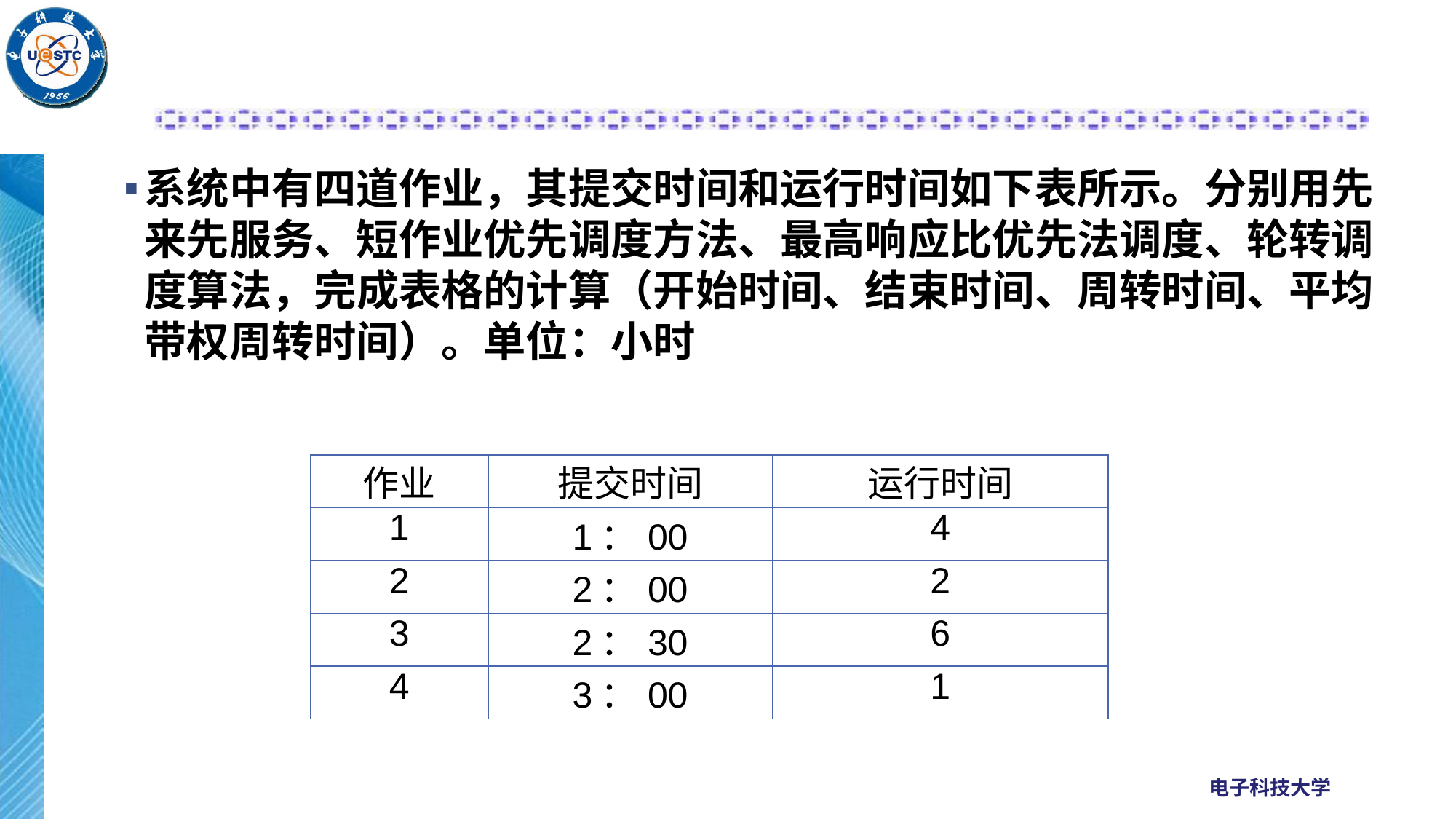

#
系统中有四道作业，其提交时间和运行时间如下表所示。分别用先来先服务、短作业优先调度方法、最高响应比优先法调度、轮转调度算法，完成表格的计算（开始时间、结束时间、周转时间、平均带权周转时间）。单位：小时
| 作业 | 提交时间 | 运行时间 |
| --- | --- | --- |
| 1 | 1：00 | 4 |
| 2 | 2：00 | 2 |
| 3 | 2：30 | 6 |
| 4 | 3：00 | 1 |